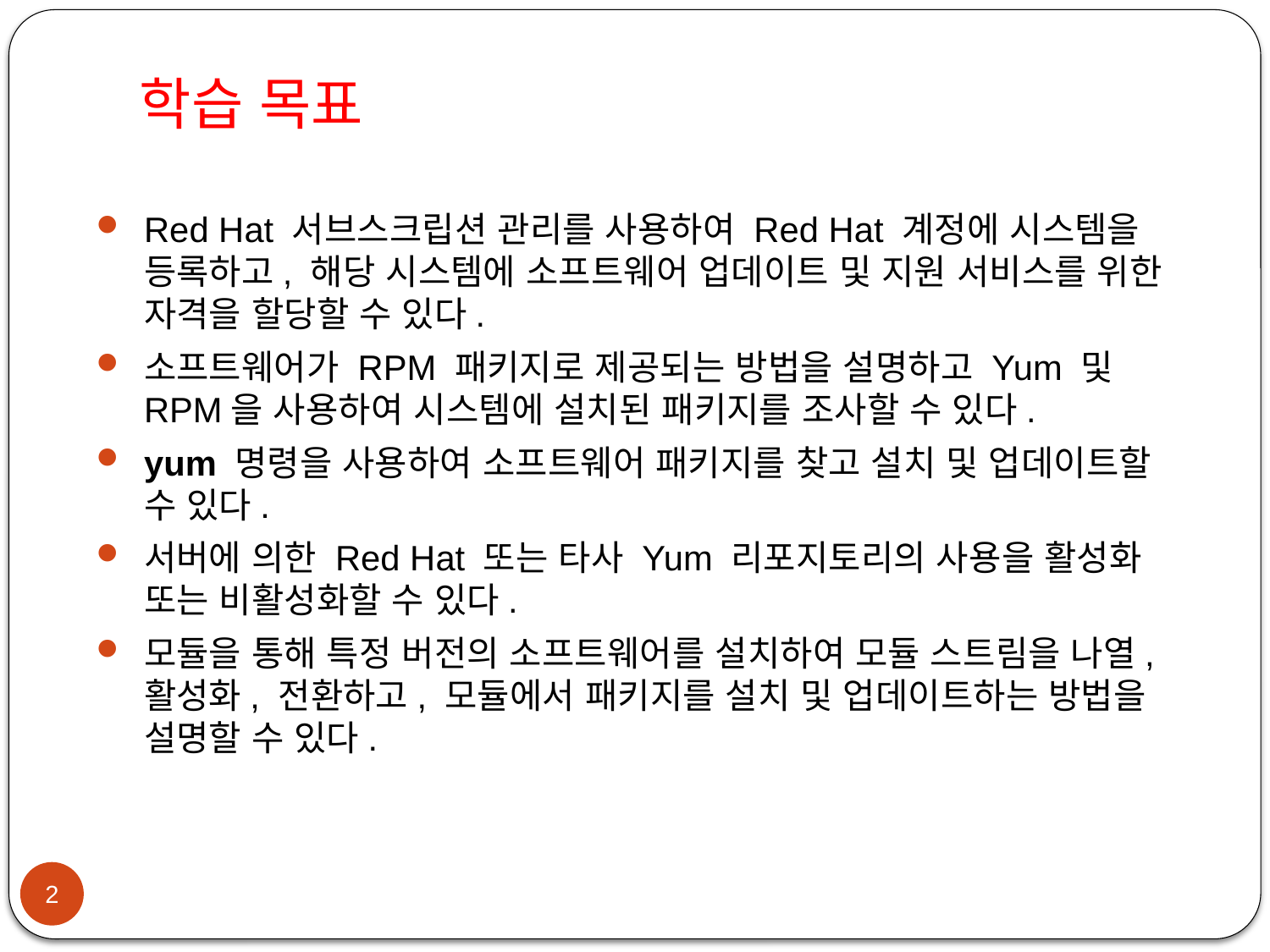

학습 목표
Red Hat 서브스크립션 관리를 사용하여 Red Hat 계정에 시스템을 등록하고, 해당 시스템에 소프트웨어 업데이트 및 지원 서비스를 위한 자격을 할당할 수 있다.
소프트웨어가 RPM 패키지로 제공되는 방법을 설명하고 Yum 및 RPM을 사용하여 시스템에 설치된 패키지를 조사할 수 있다.
yum 명령을 사용하여 소프트웨어 패키지를 찾고 설치 및 업데이트할 수 있다.
서버에 의한 Red Hat 또는 타사 Yum 리포지토리의 사용을 활성화 또는 비활성화할 수 있다.
모듈을 통해 특정 버전의 소프트웨어를 설치하여 모듈 스트림을 나열, 활성화, 전환하고, 모듈에서 패키지를 설치 및 업데이트하는 방법을 설명할 수 있다.
2